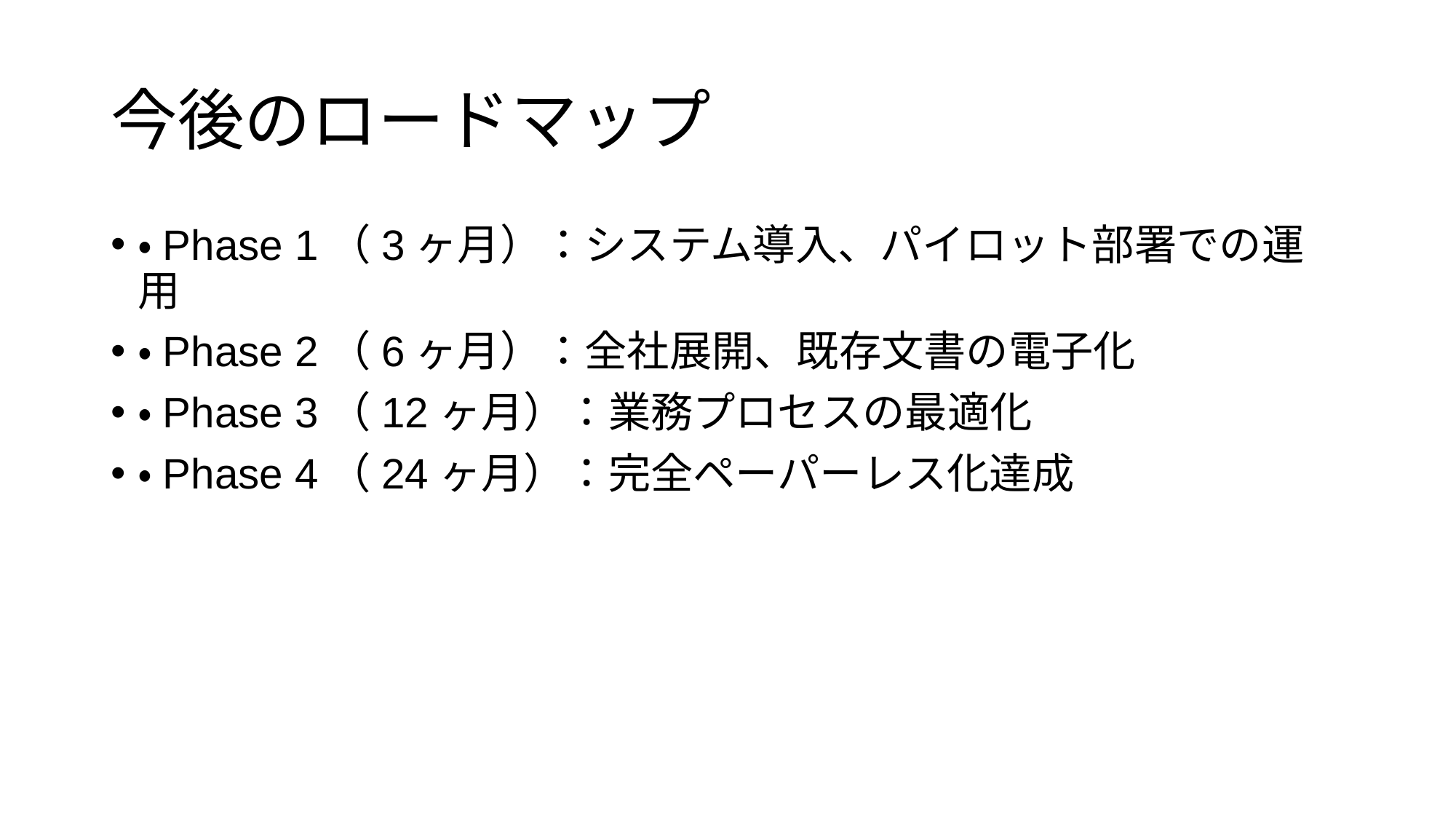

# 今後のロードマップ
・Phase 1（3ヶ月）：システム導入、パイロット部署での運用
・Phase 2（6ヶ月）：全社展開、既存文書の電子化
・Phase 3（12ヶ月）：業務プロセスの最適化
・Phase 4（24ヶ月）：完全ペーパーレス化達成